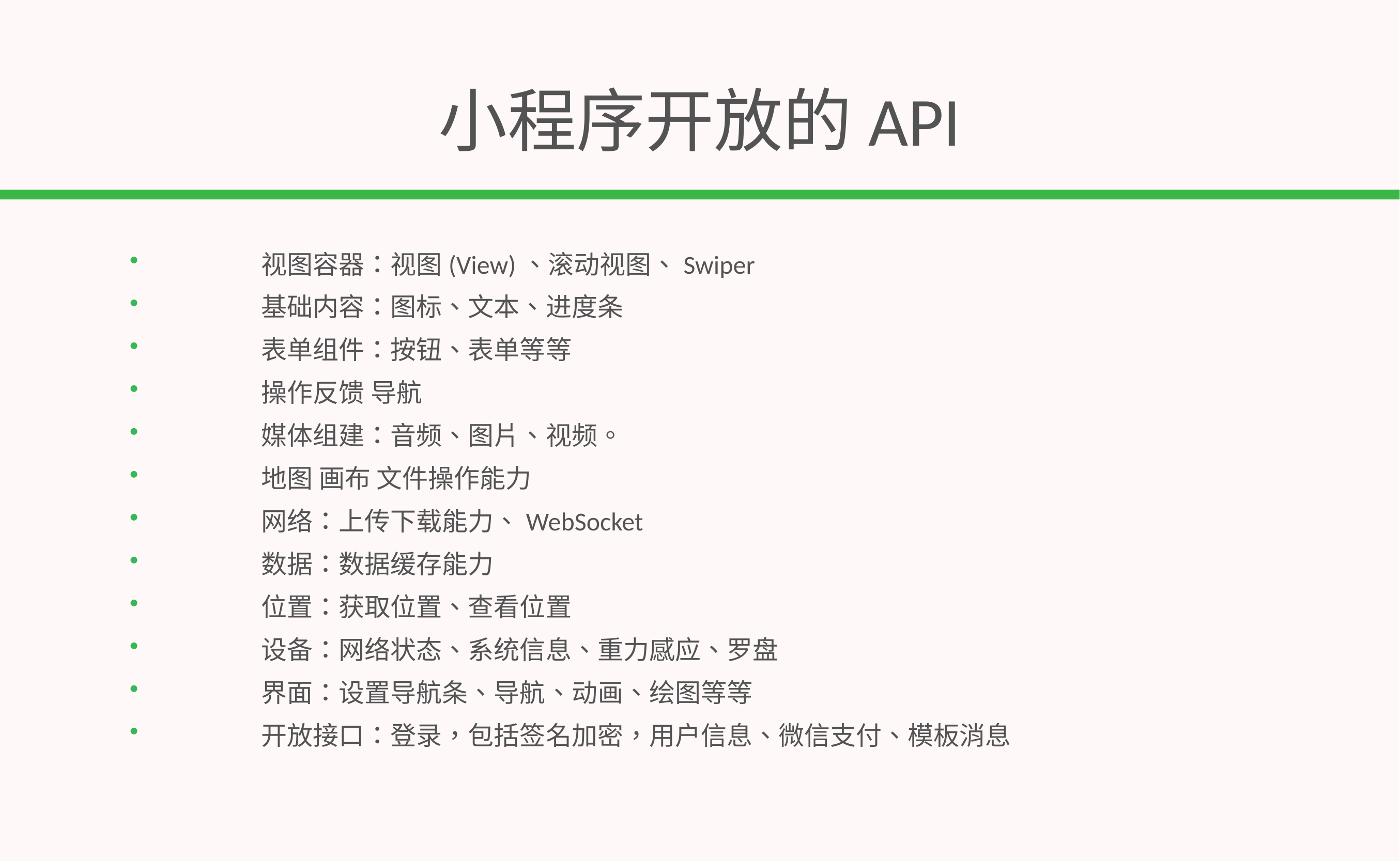

# 小程序开放的API
	视图容器：视图(View)、滚动视图、Swiper
	基础内容：图标、文本、进度条
	表单组件：按钮、表单等等
	操作反馈 导航
	媒体组建：音频、图片、视频。
	地图 画布 文件操作能力
	网络：上传下载能力、WebSocket
	数据：数据缓存能力
	位置：获取位置、查看位置
	设备：网络状态、系统信息、重力感应、罗盘
	界面：设置导航条、导航、动画、绘图等等
	开放接口：登录，包括签名加密，用户信息、微信支付、模板消息